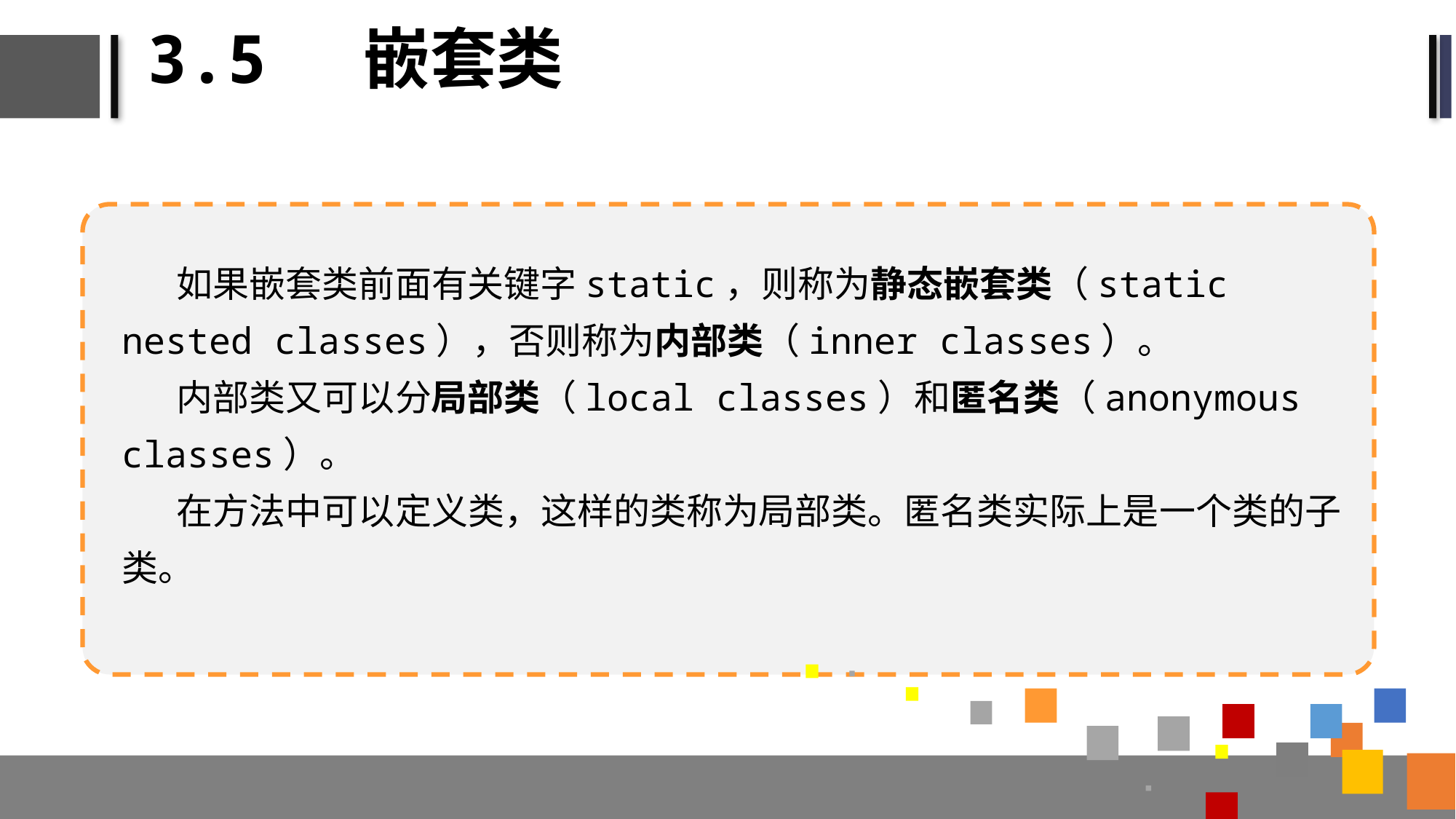

# 3.5  嵌套类

如果嵌套类前面有关键字static，则称为静态嵌套类（static nested classes），否则称为内部类（inner classes）。
内部类又可以分局部类（local classes）和匿名类（anonymous classes）。
在方法中可以定义类，这样的类称为局部类。匿名类实际上是一个类的子类。